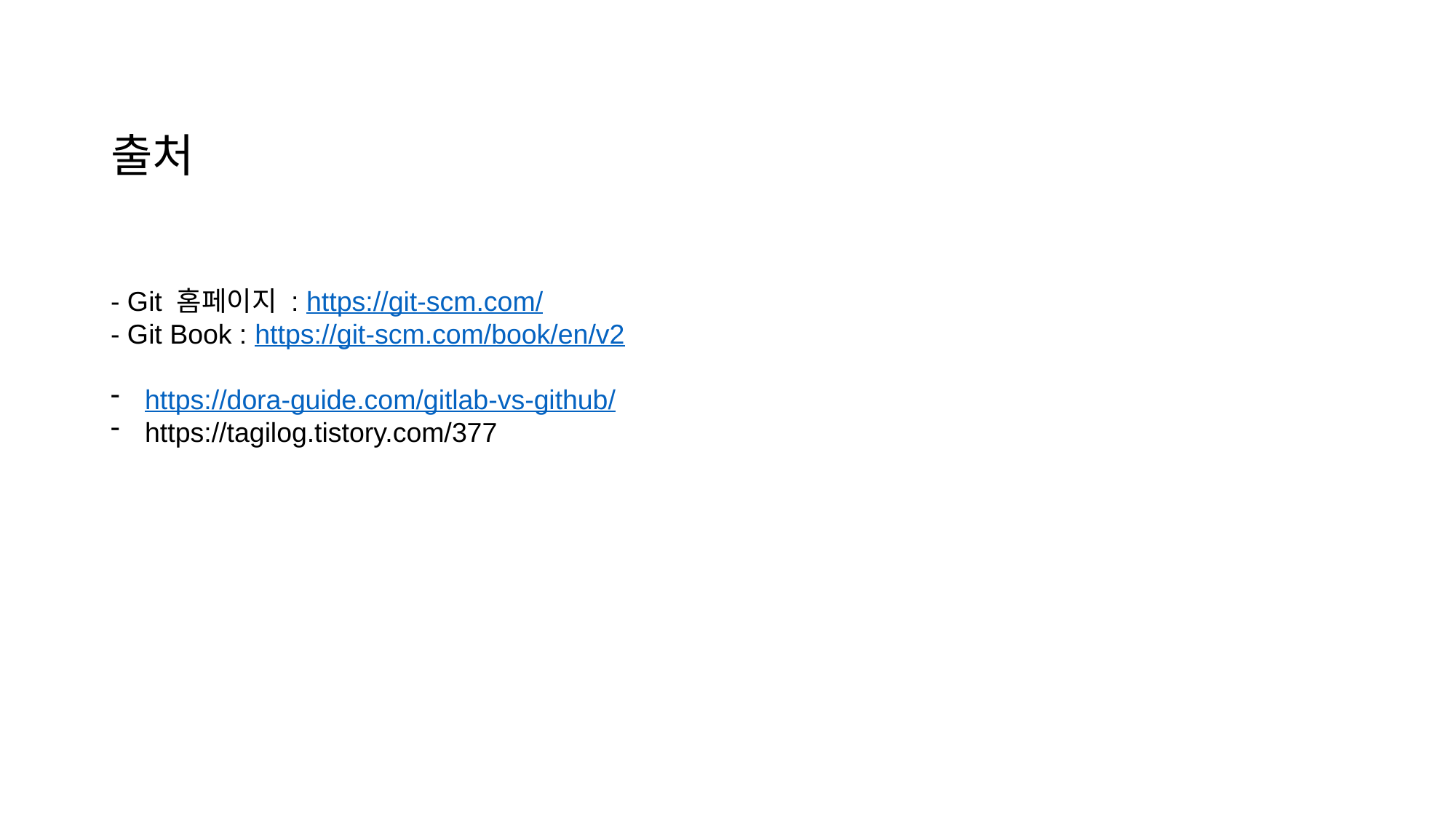

# 출처
- Git 홈페이지 : https://git-scm.com/
- Git Book : https://git-scm.com/book/en/v2

https://dora-guide.com/gitlab-vs-github/
https://tagilog.tistory.com/377